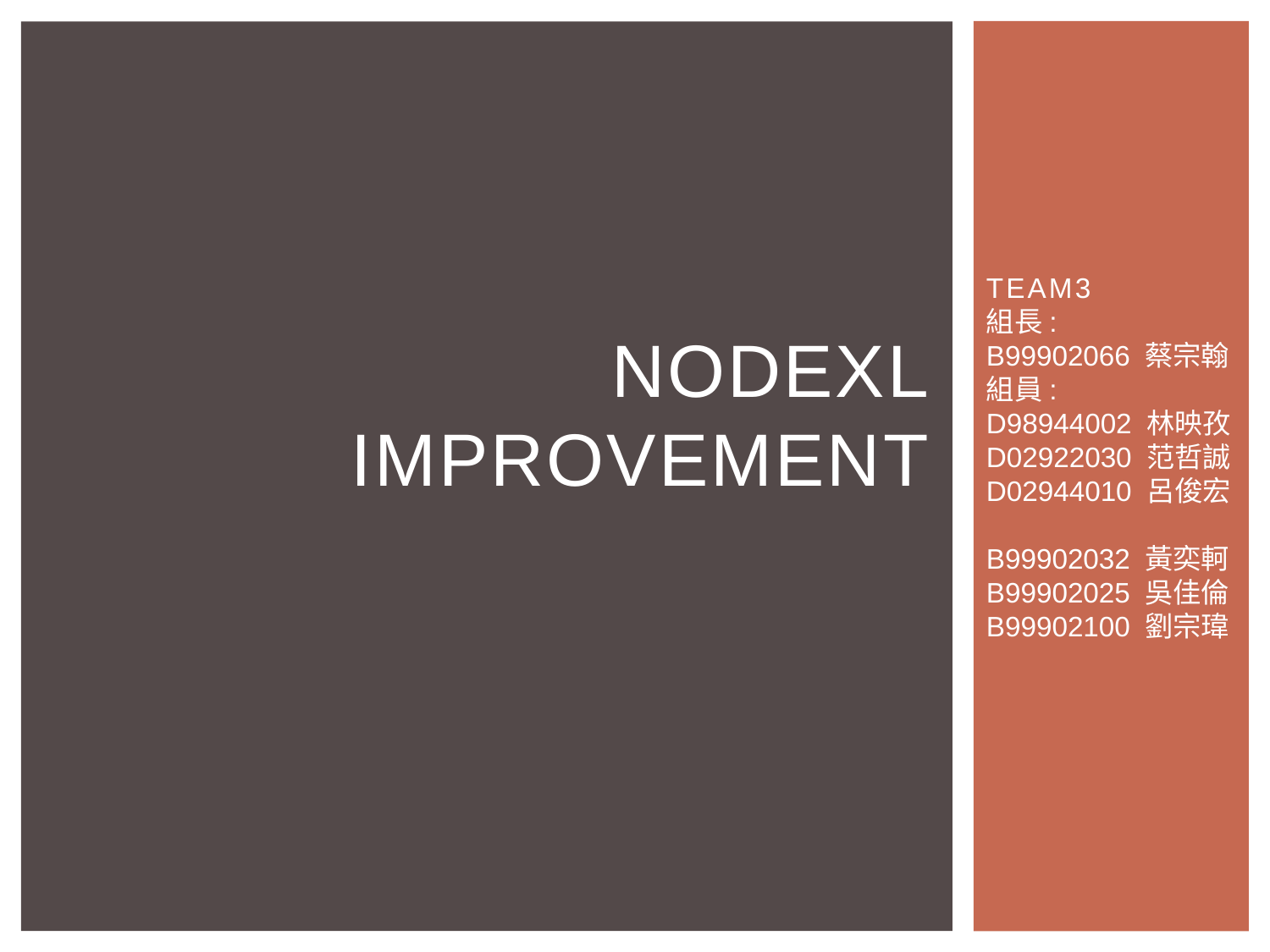

TEAM3
組長:
B99902066 蔡宗翰
組員:
D98944002 林映孜 D02922030 范哲誠 D02944010 呂俊宏
B99902032 黃奕軻 B99902025 吳佳倫
B99902100 劉宗瑋

# Nodexl Improvement